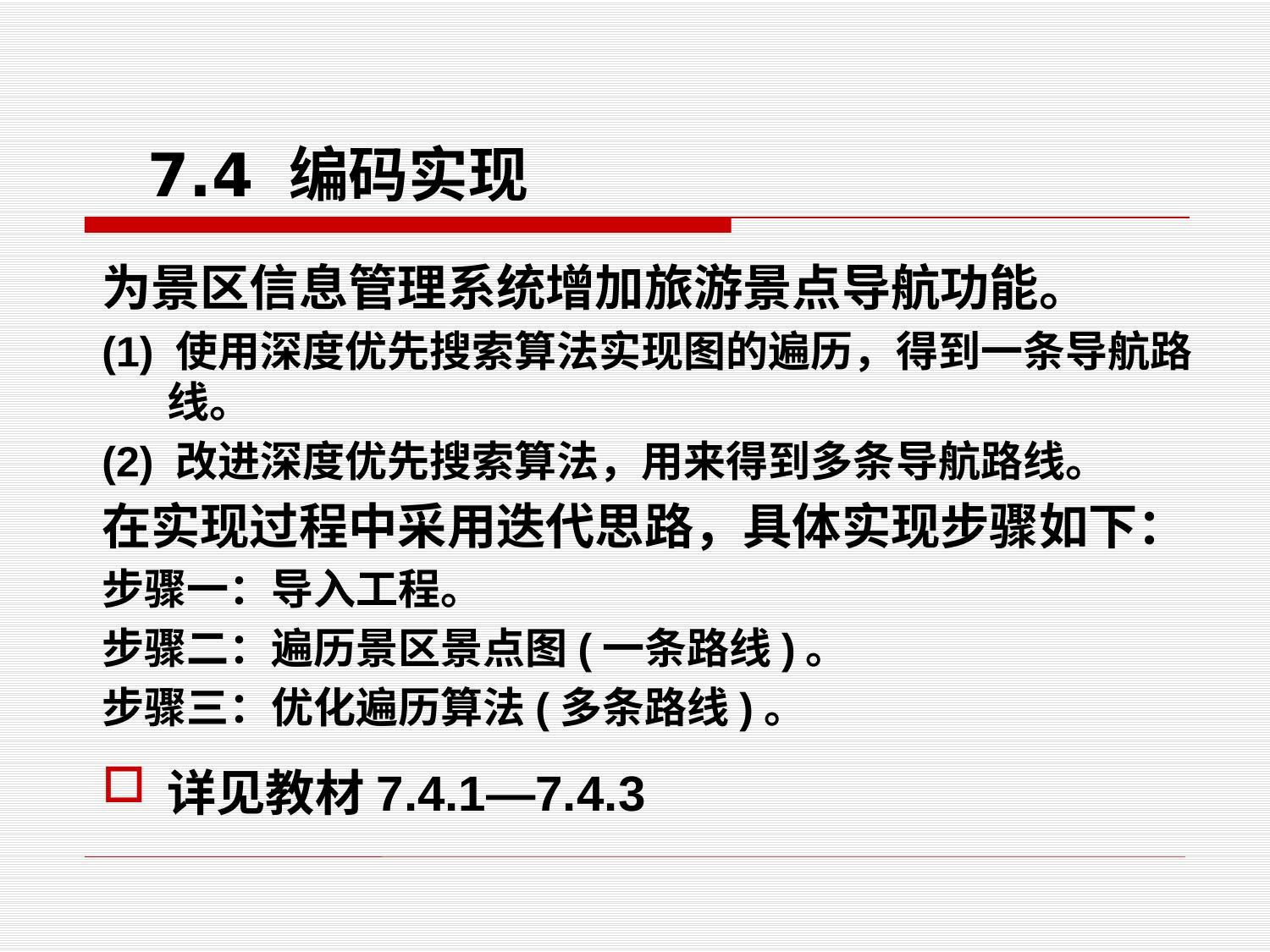

7.4 编码实现
# 为景区信息管理系统增加旅游景点导航功能。
(1) 使用深度优先搜索算法实现图的遍历，得到一条导航路线。
(2) 改进深度优先搜索算法，用来得到多条导航路线。
在实现过程中采用迭代思路，具体实现步骤如下：
步骤一：导入工程。
步骤二：遍历景区景点图(一条路线)。
步骤三：优化遍历算法(多条路线)。

详见教材7.4.1—7.4.3